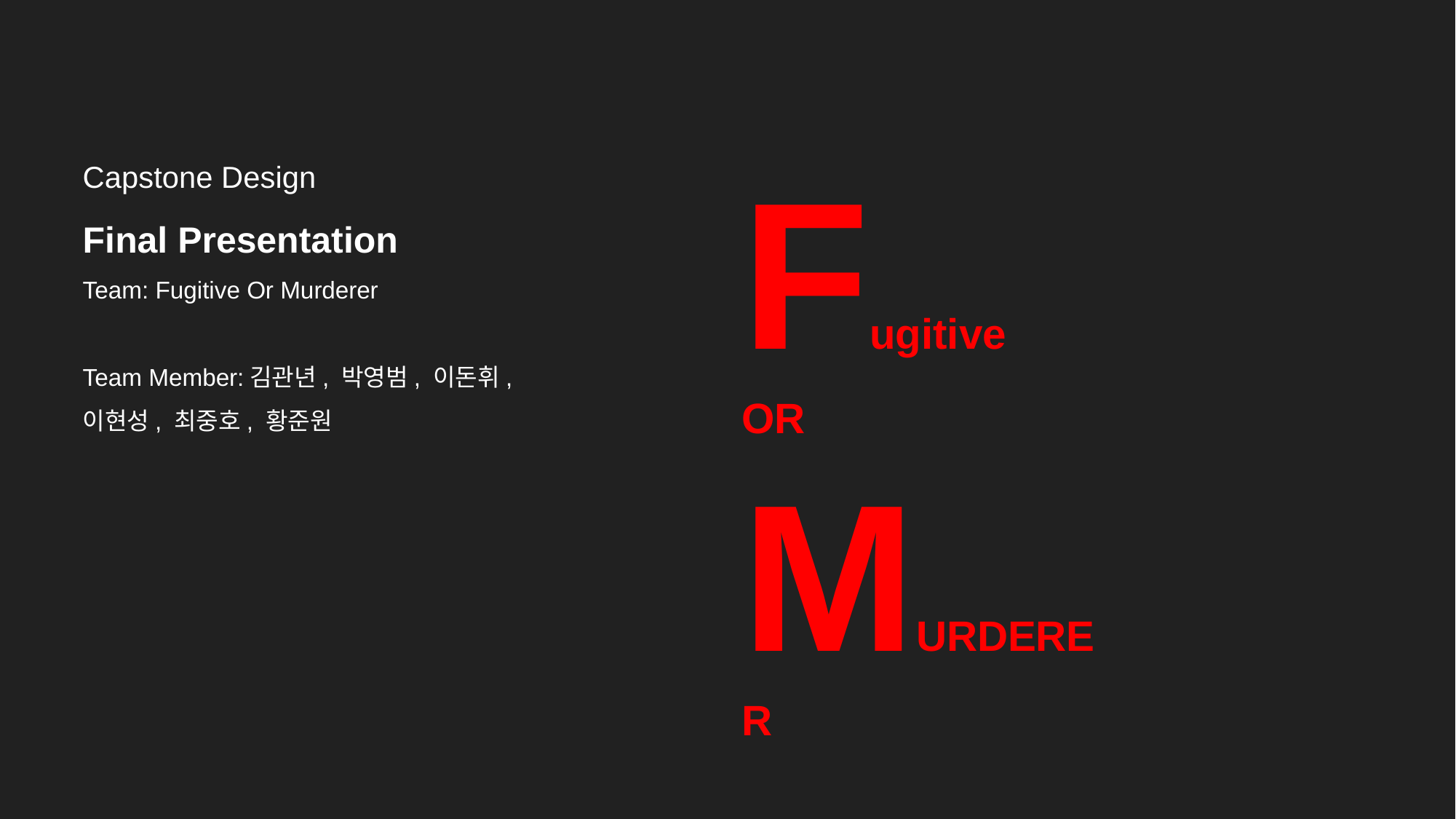

Capstone Design
Final Presentation
Team: Fugitive Or Murderer

Team Member:김관년, 박영범, 이돈휘, 이현성, 최중호, 황준원
Fugitive
OR
MURDERER